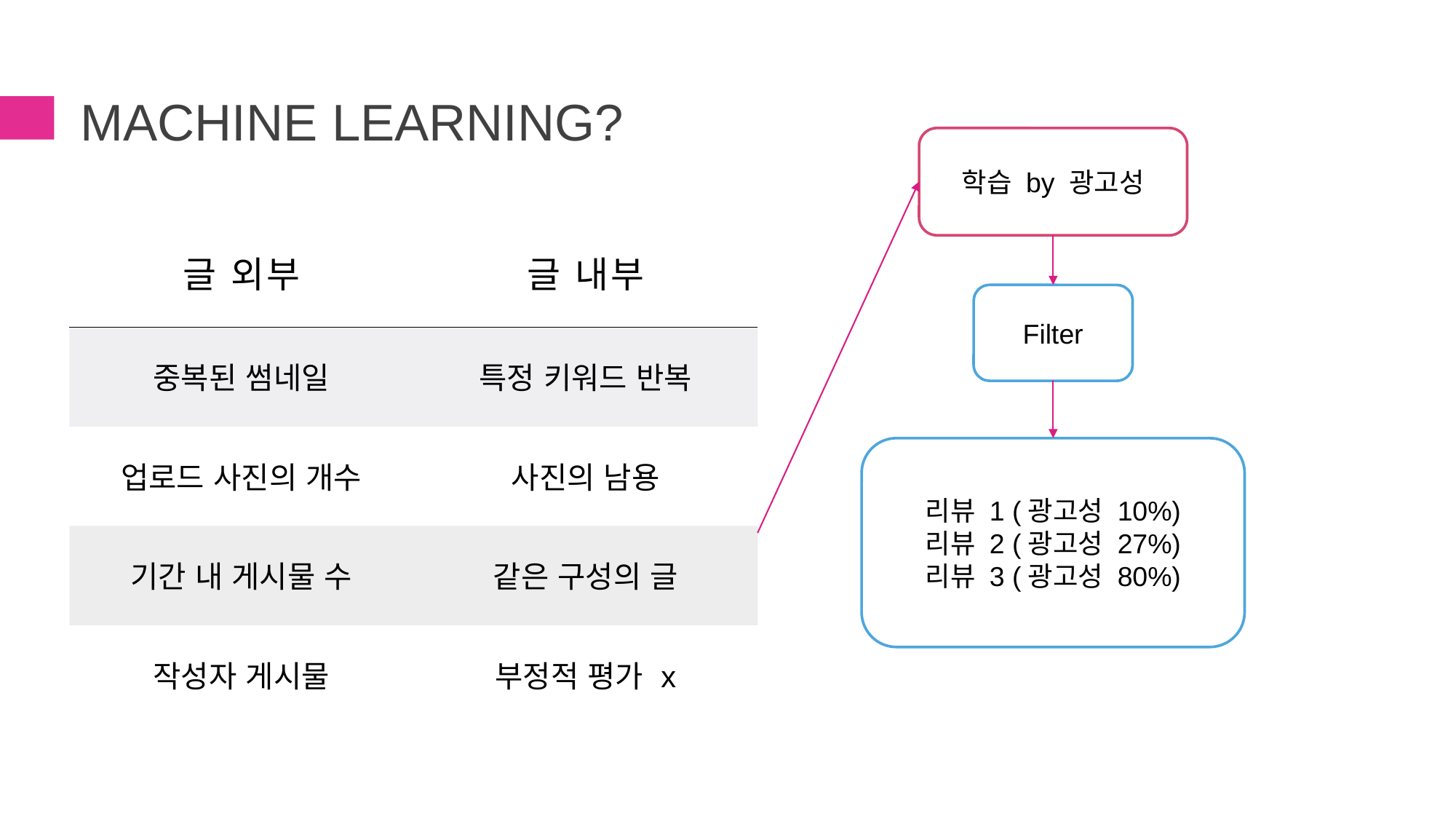

# Machine learning?
학습 by 광고성
| 글 외부 | 글 내부 |
| --- | --- |
| 중복된 썸네일 | 특정 키워드 반복 |
| 업로드 사진의 개수 | 사진의 남용 |
| 기간 내 게시물 수 | 같은 구성의 글 |
| 작성자 게시물 | 부정적 평가 x |
Filter
리뷰 1 (광고성 10%)
리뷰 2 (광고성 27%)
리뷰 3 (광고성 80%)